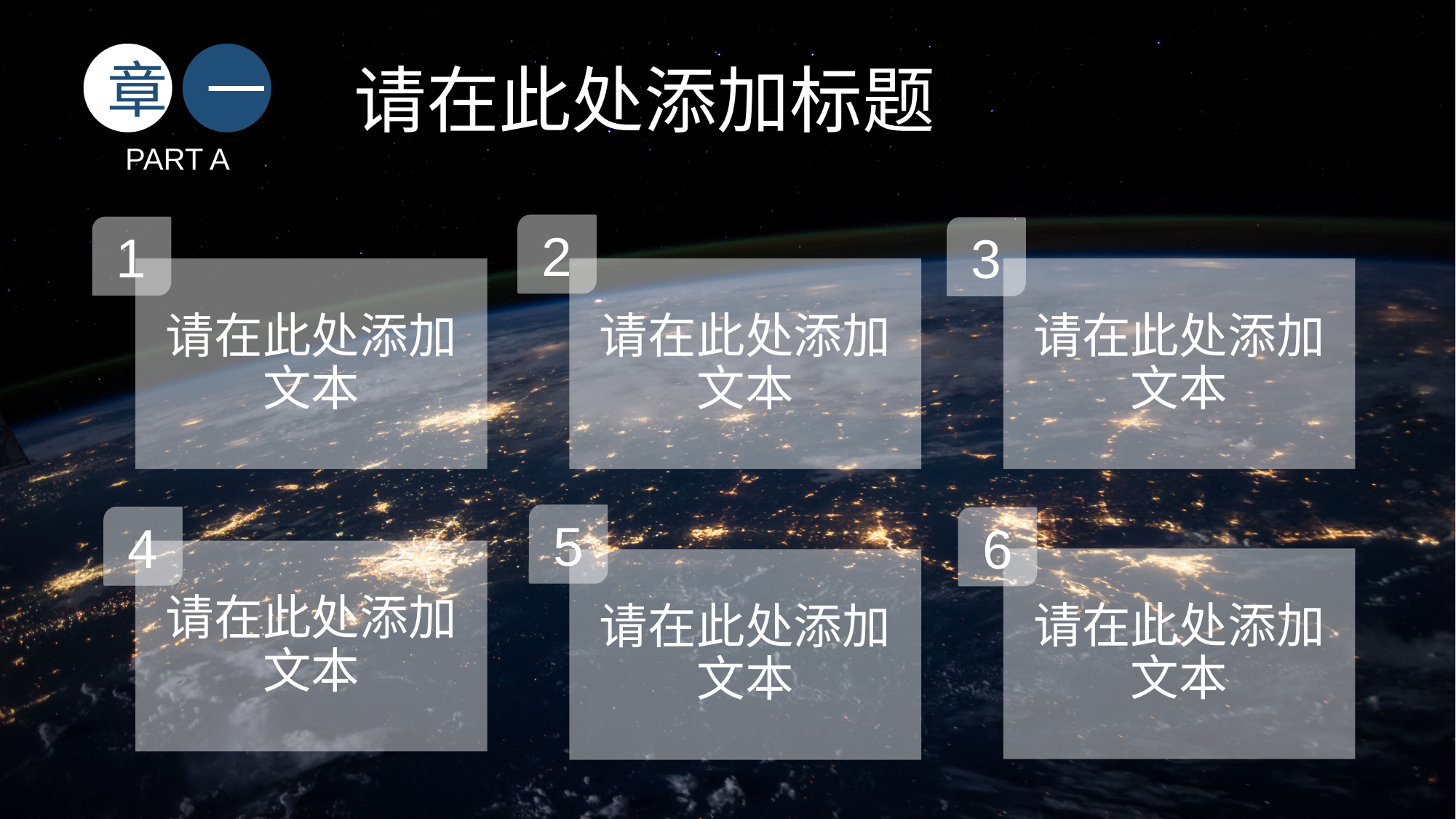

章
一
请在此处添加标题
PART A
2
1
3
请在此处添加文本
请在此处添加文本
请在此处添加文本
5
4
6
请在此处添加文本
请在此处添加文本
请在此处添加文本